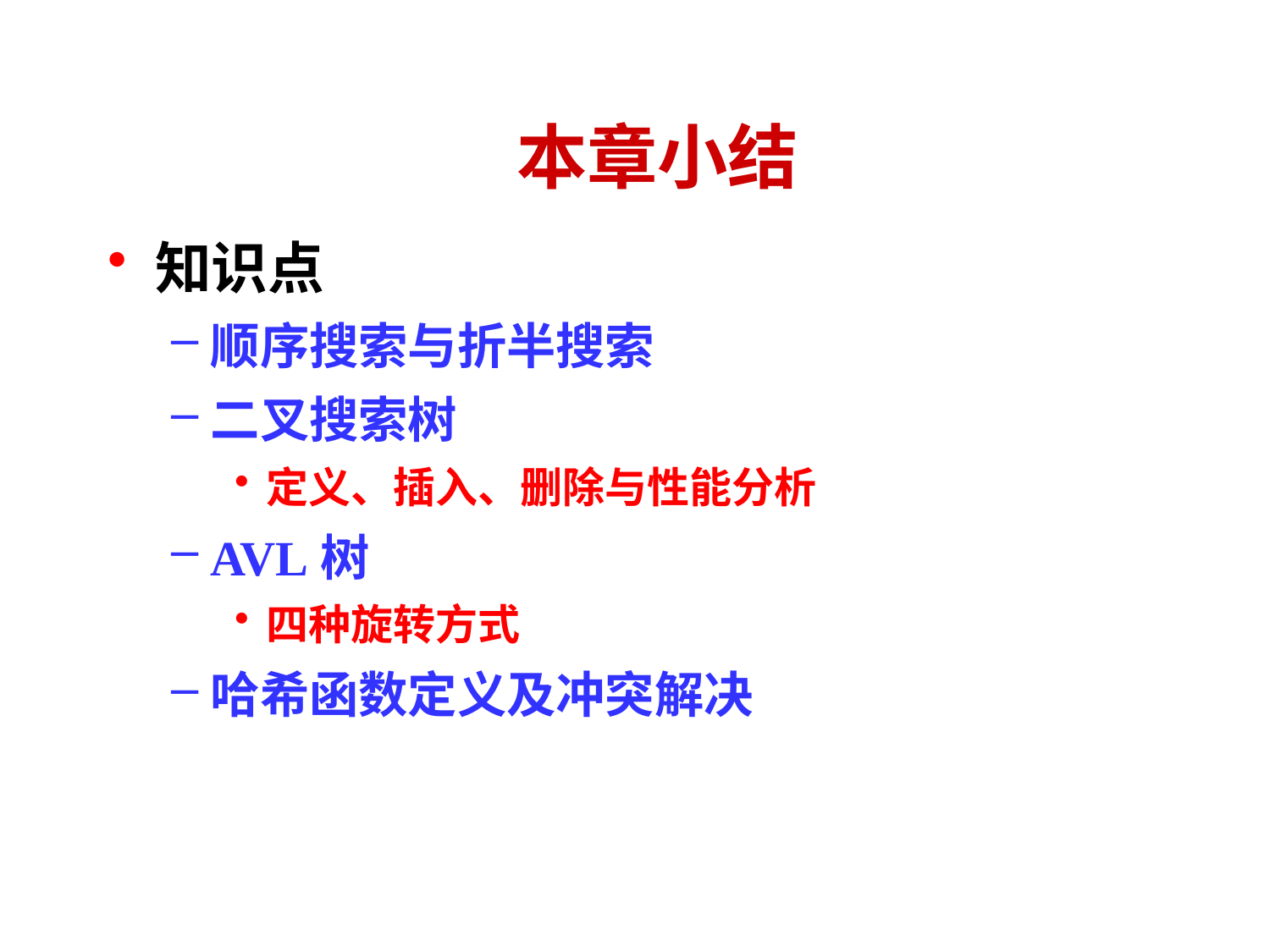

本章小结
知识点
顺序搜索与折半搜索
二叉搜索树
定义、插入、删除与性能分析
AVL树
四种旋转方式
哈希函数定义及冲突解决
237